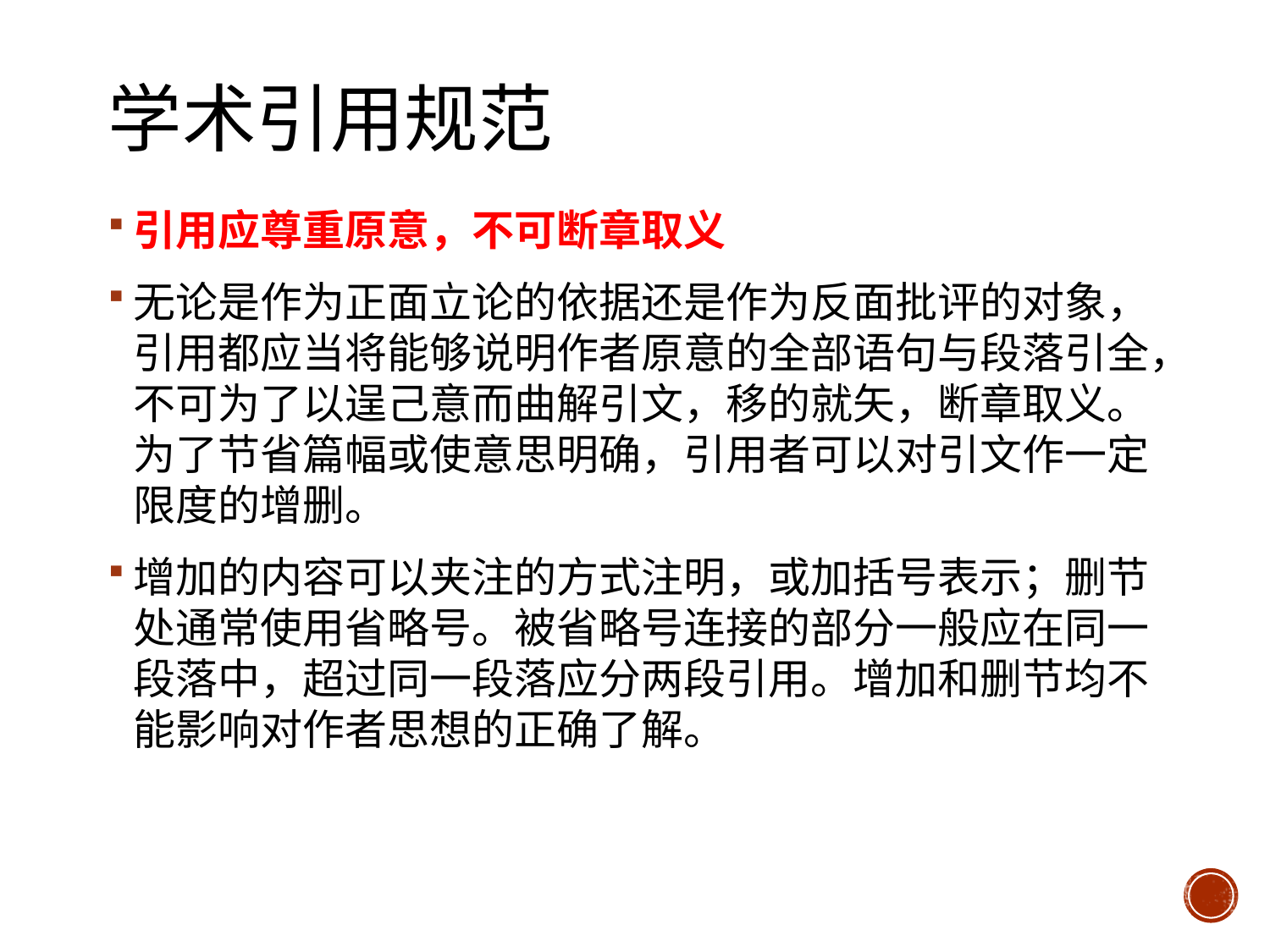

# 学术引用规范
引用应尊重原意，不可断章取义
无论是作为正面立论的依据还是作为反面批评的对象，引用都应当将能够说明作者原意的全部语句与段落引全，不可为了以逞己意而曲解引文，移的就矢，断章取义。为了节省篇幅或使意思明确，引用者可以对引文作一定限度的增删。
增加的内容可以夹注的方式注明，或加括号表示；删节处通常使用省略号。被省略号连接的部分一般应在同一段落中，超过同一段落应分两段引用。增加和删节均不能影响对作者思想的正确了解。